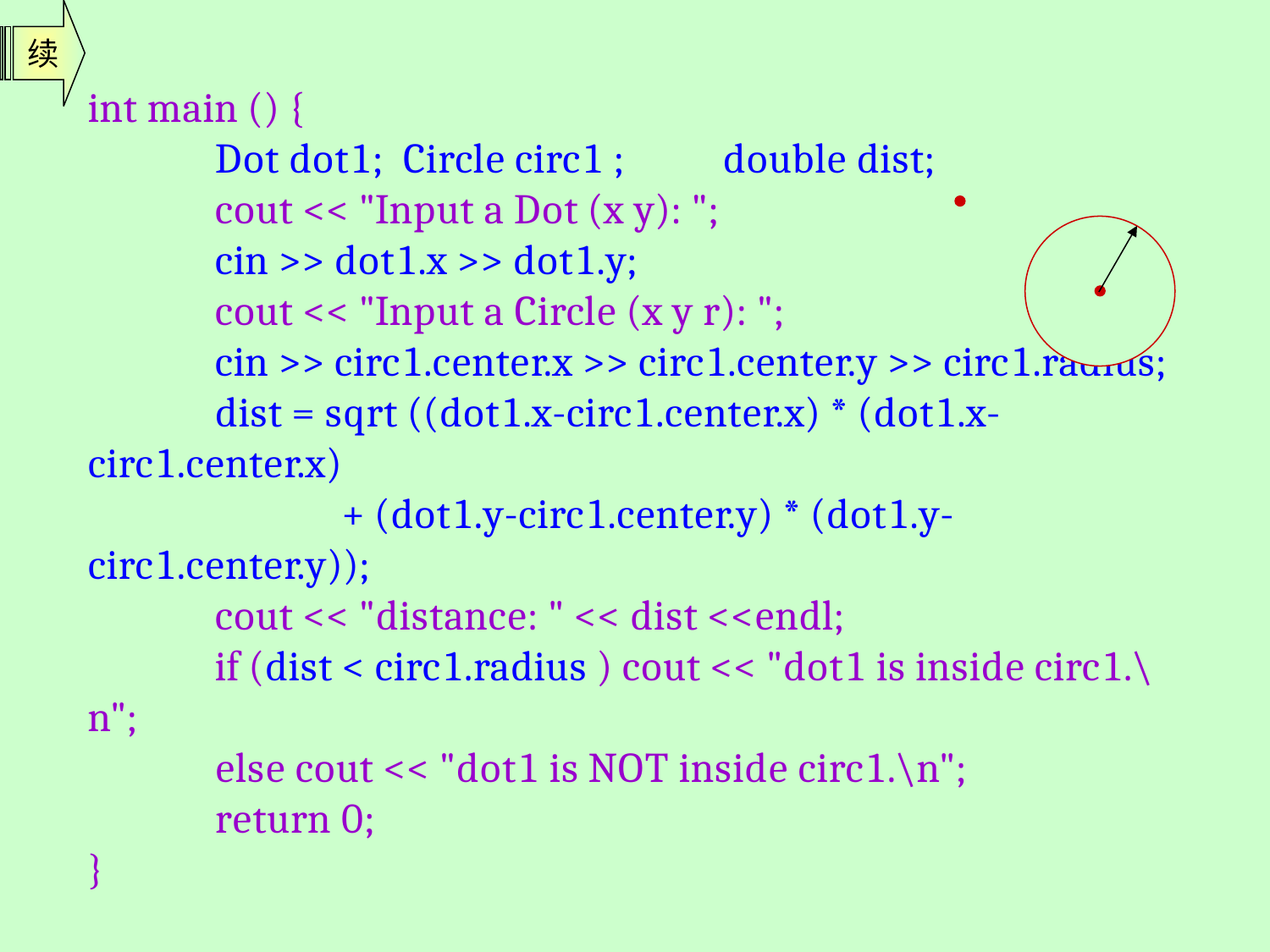

续
int main () {
	Dot dot1;  Circle circ1 ;	double dist;
	cout << "Input a Dot (x y): ";
	cin >> dot1.x >> dot1.y;
	cout << "Input a Circle (x y r): ";
	cin >> circ1.center.x >> circ1.center.y >> circ1.radius;
	dist = sqrt ((dot1.x-circ1.center.x) * (dot1.x-circ1.center.x)
		+ (dot1.y-circ1.center.y) * (dot1.y-circ1.center.y));
	cout << "distance: " << dist <<endl;
	if (dist < circ1.radius ) cout << "dot1 is inside circ1.\n";
	else cout << "dot1 is NOT inside circ1.\n";
	return 0;
}

26